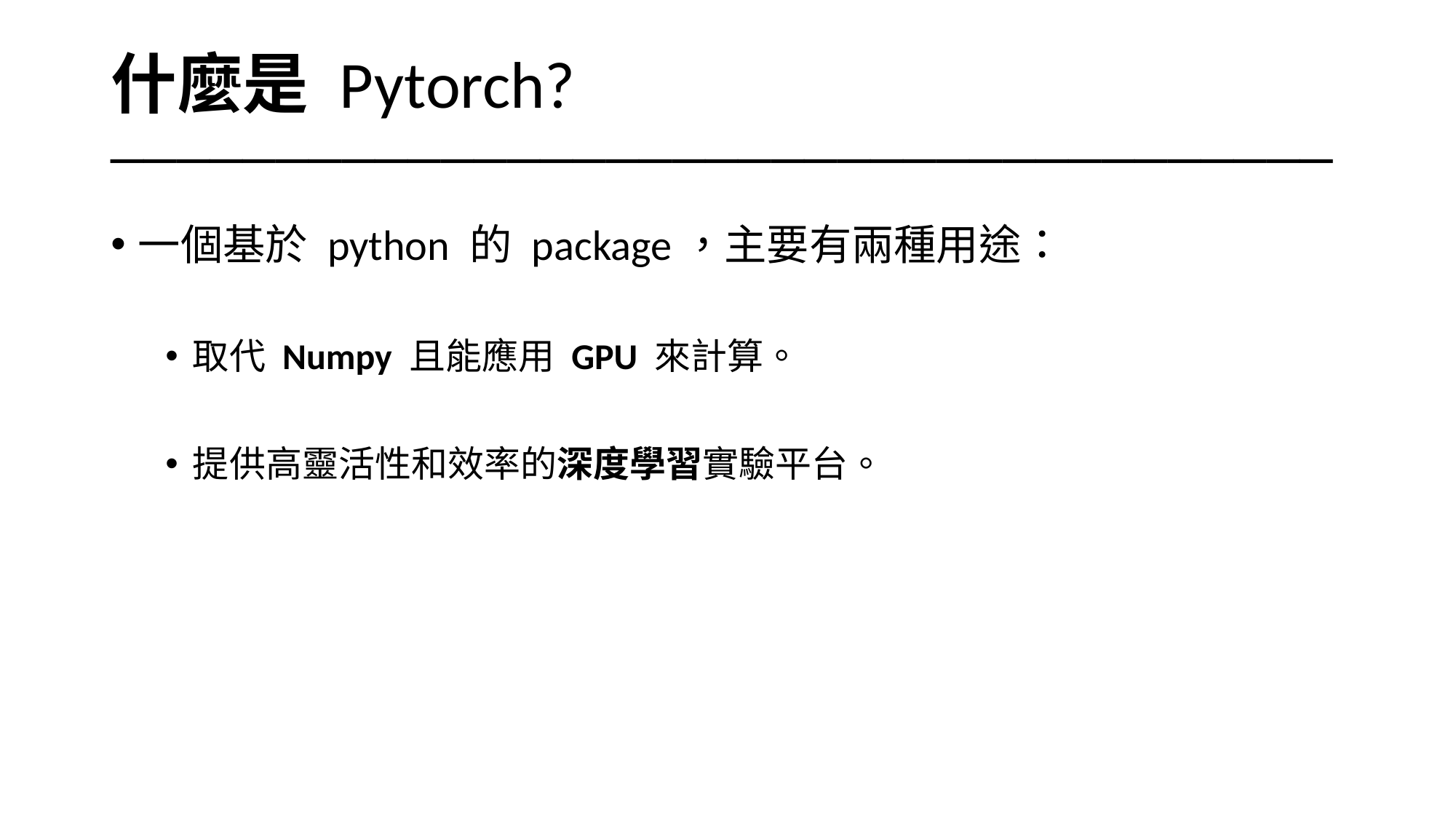

# 什麼是 Pytorch? ─────────────────────────────────────
一個基於 python 的 package，主要有兩種用途：

取代 Numpy 且能應用 GPU 來計算。

提供高靈活性和效率的深度學習實驗平台。